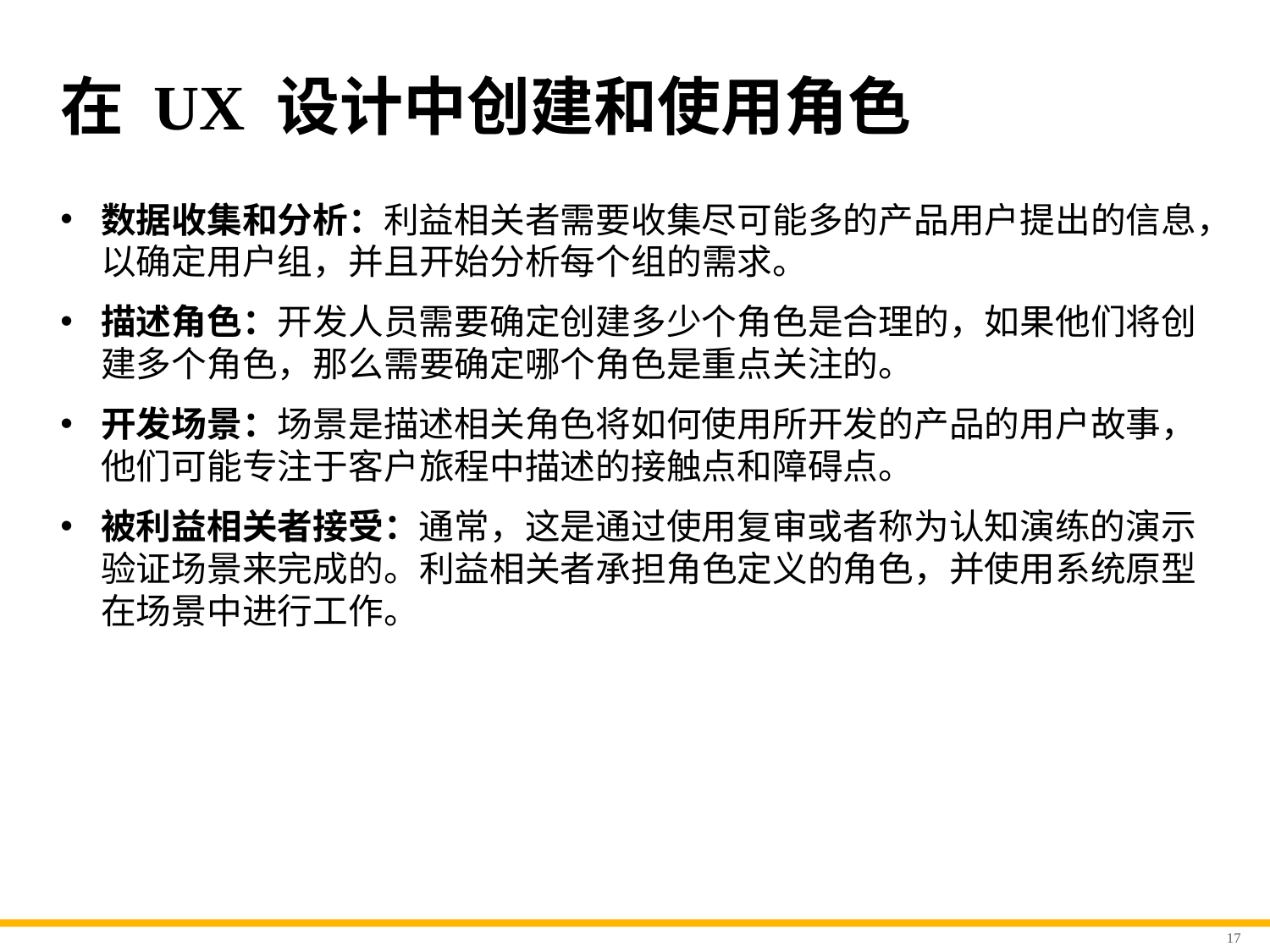

# 在 UX 设计中创建和使用角色
数据收集和分析：利益相关者需要收集尽可能多的产品用户提出的信息，以确定用户组，并且开始分析每个组的需求。
描述角色：开发人员需要确定创建多少个角色是合理的，如果他们将创建多个角色，那么需要确定哪个角色是重点关注的。
开发场景：场景是描述相关角色将如何使用所开发的产品的用户故事，他们可能专注于客户旅程中描述的接触点和障碍点。
被利益相关者接受：通常，这是通过使用复审或者称为认知演练的演示验证场景来完成的。利益相关者承担角色定义的角色，并使用系统原型在场景中进行工作。
17